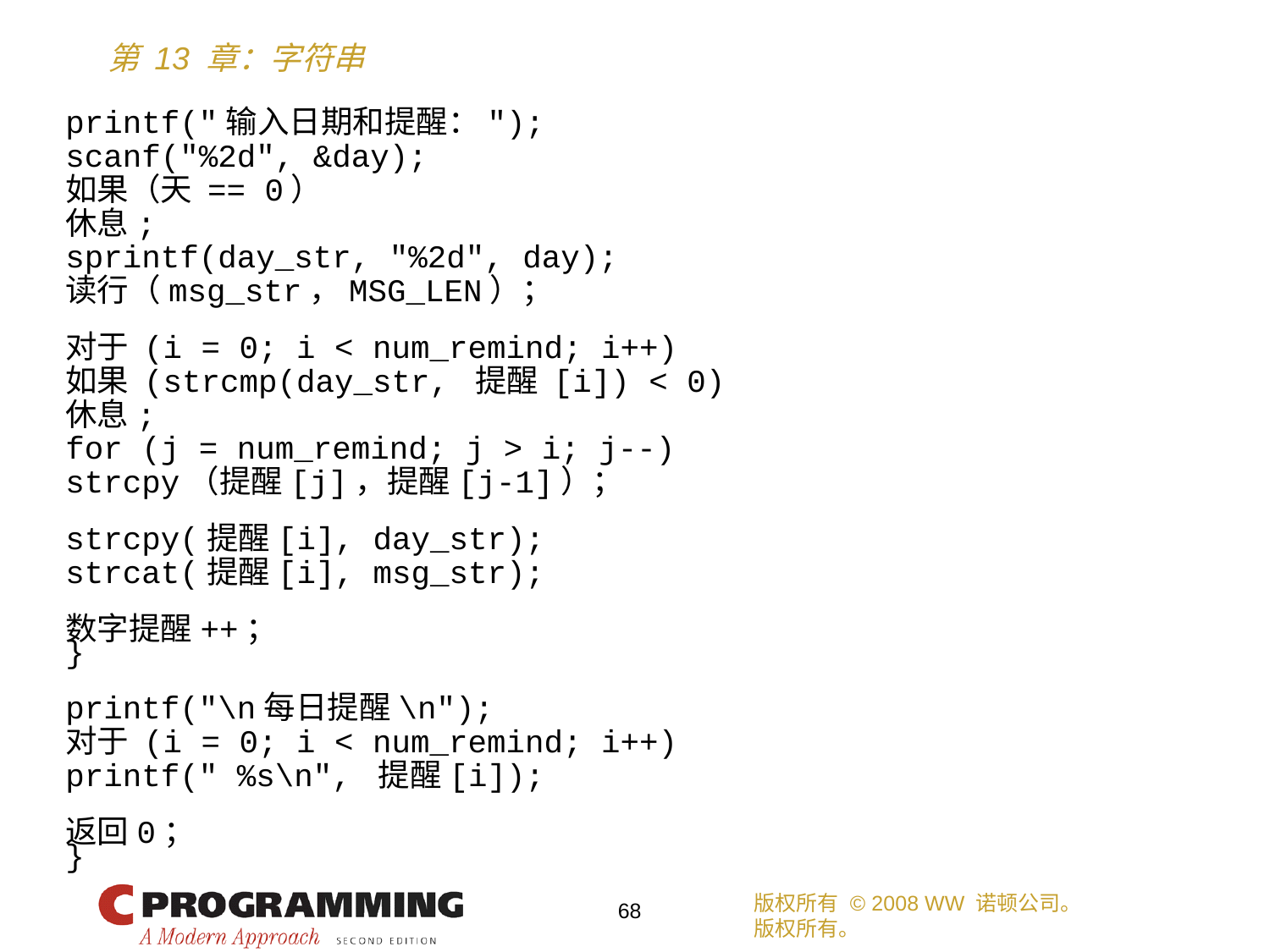

printf("输入日期和提醒：");
scanf("%2d", &day);
如果（天 == 0）
休息;
sprintf(day_str, "%2d", day);
读行（msg_str，MSG_LEN）；

对于 (i = 0; i < num_remind; i++)
如果 (strcmp(day_str, 提醒 [i]) < 0)
休息;
for (j = num_remind; j > i; j--)
strcpy（提醒[j]，提醒[j-1]）；

strcpy(提醒[i], day_str);
strcat(提醒[i], msg_str);

数字提醒++；
}

printf("\n每日提醒\n");
对于 (i = 0; i < num_remind; i++)
printf(" %s\n", 提醒[i]);

返回0；
}
版权所有 © 2008 WW 诺顿公司。
版权所有。
68